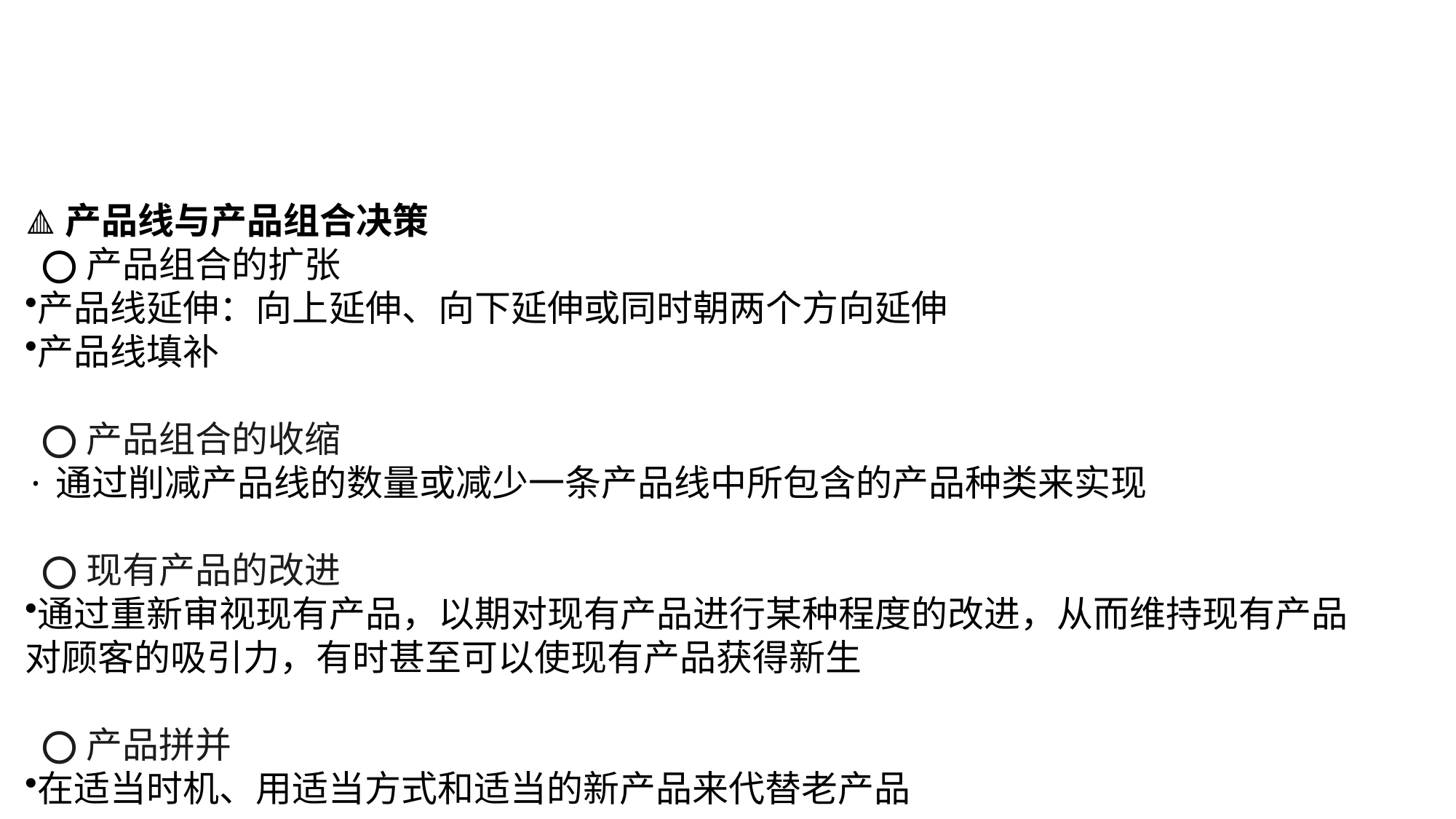

🔺产品线与产品组合决策
  ⭕产品组合的扩张
产品线延伸：向上延伸、向下延伸或同时朝两个方向延伸
产品线填补

  ⭕产品组合的收缩
·通过削减产品线的数量或减少一条产品线中所包含的产品种类来实现

  ⭕现有产品的改进
通过重新审视现有产品，以期对现有产品进行某种程度的改进，从而维持现有产品对顾客的吸引力，有时甚至可以使现有产品获得新生

  ⭕产品拼并
在适当时机、用适当方式和适当的新产品来代替老产品